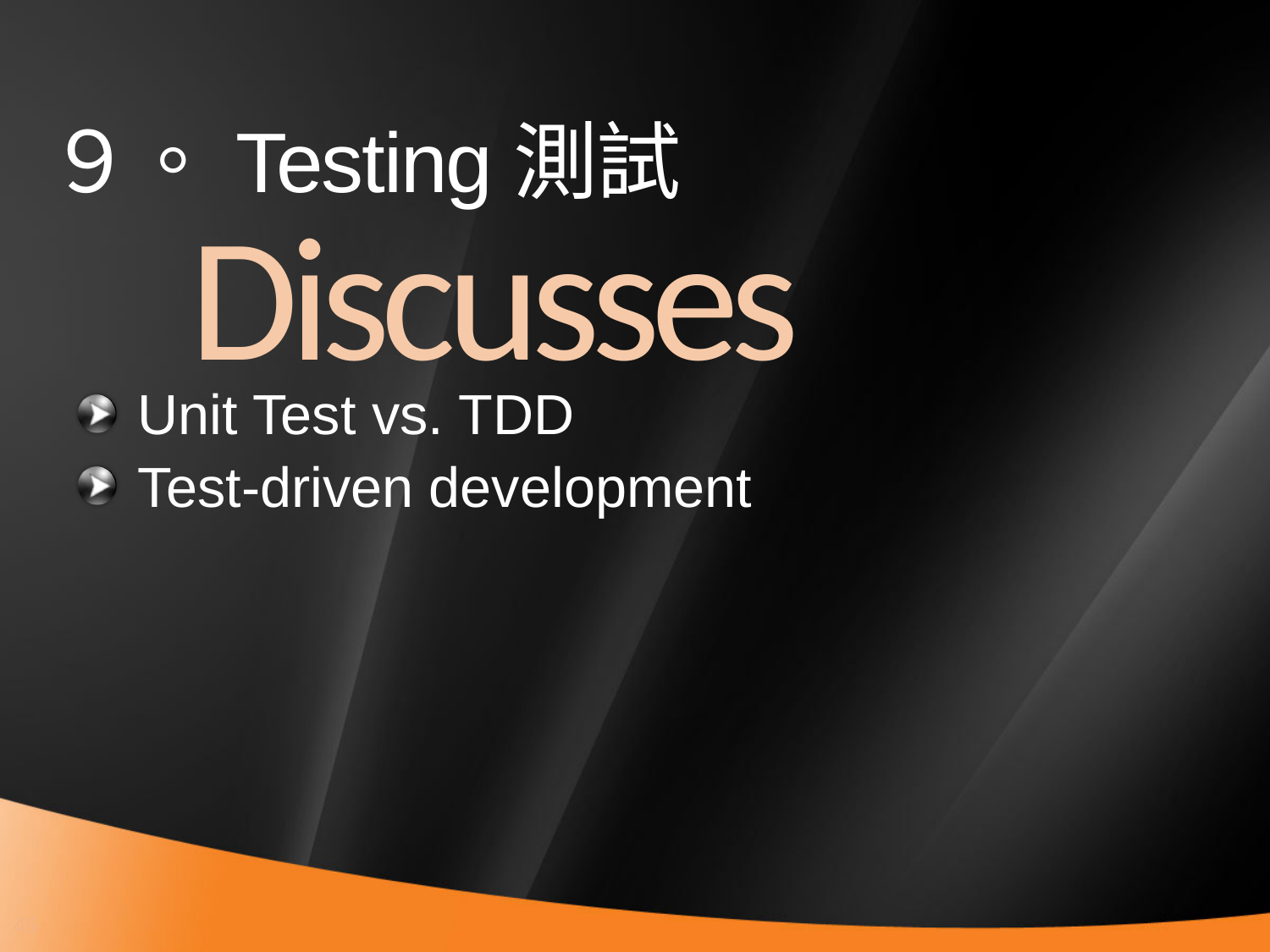

# ９。Testing測試
Discusses
Unit Test vs. TDD
Test-driven development